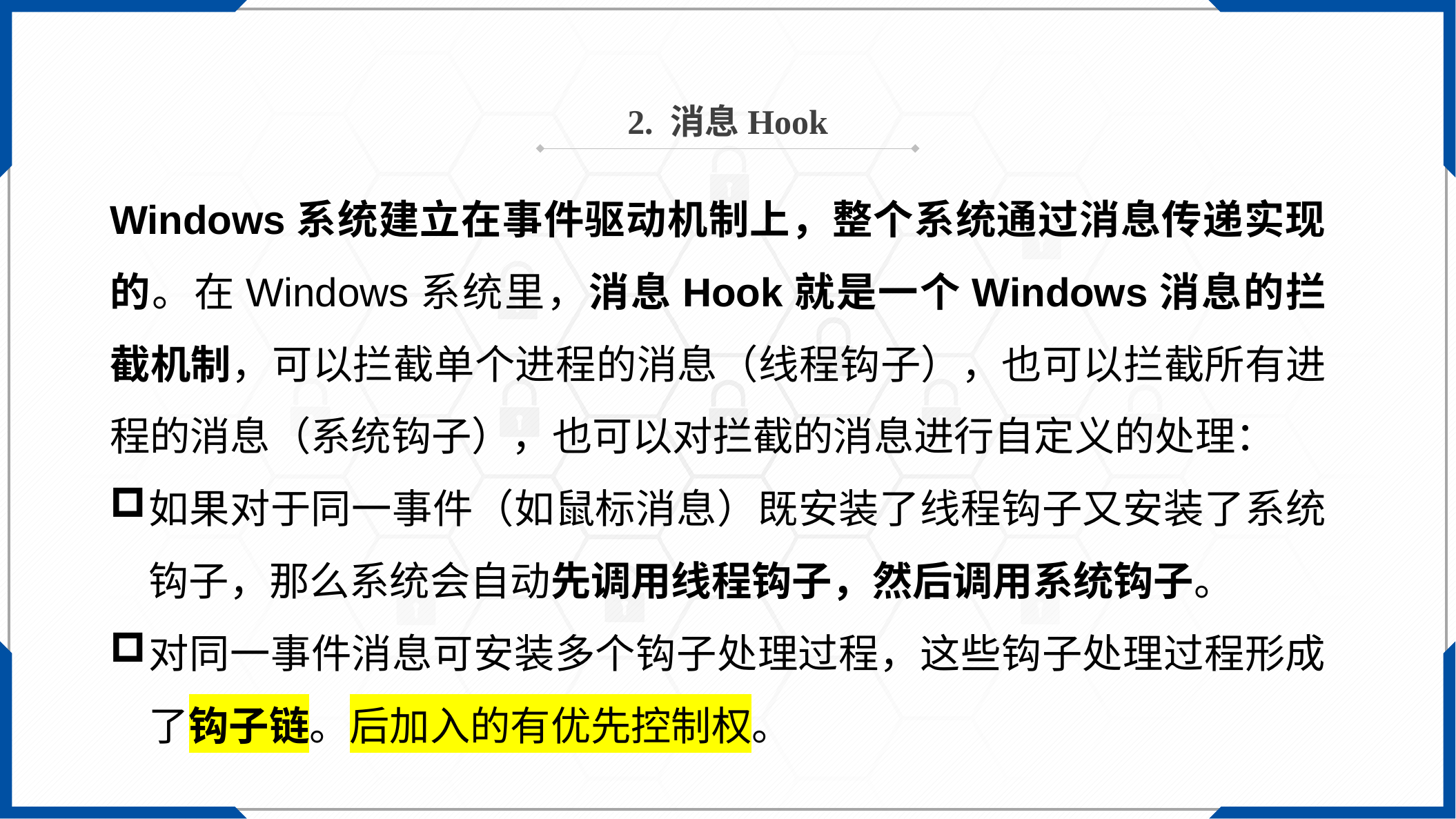

2. 消息Hook
Windows系统建立在事件驱动机制上，整个系统通过消息传递实现的。在Windows系统里，消息Hook就是一个Windows消息的拦截机制，可以拦截单个进程的消息（线程钩子），也可以拦截所有进程的消息（系统钩子），也可以对拦截的消息进行自定义的处理：
如果对于同一事件（如鼠标消息）既安装了线程钩子又安装了系统钩子，那么系统会自动先调用线程钩子，然后调用系统钩子。
对同一事件消息可安装多个钩子处理过程，这些钩子处理过程形成了钩子链。后加入的有优先控制权。